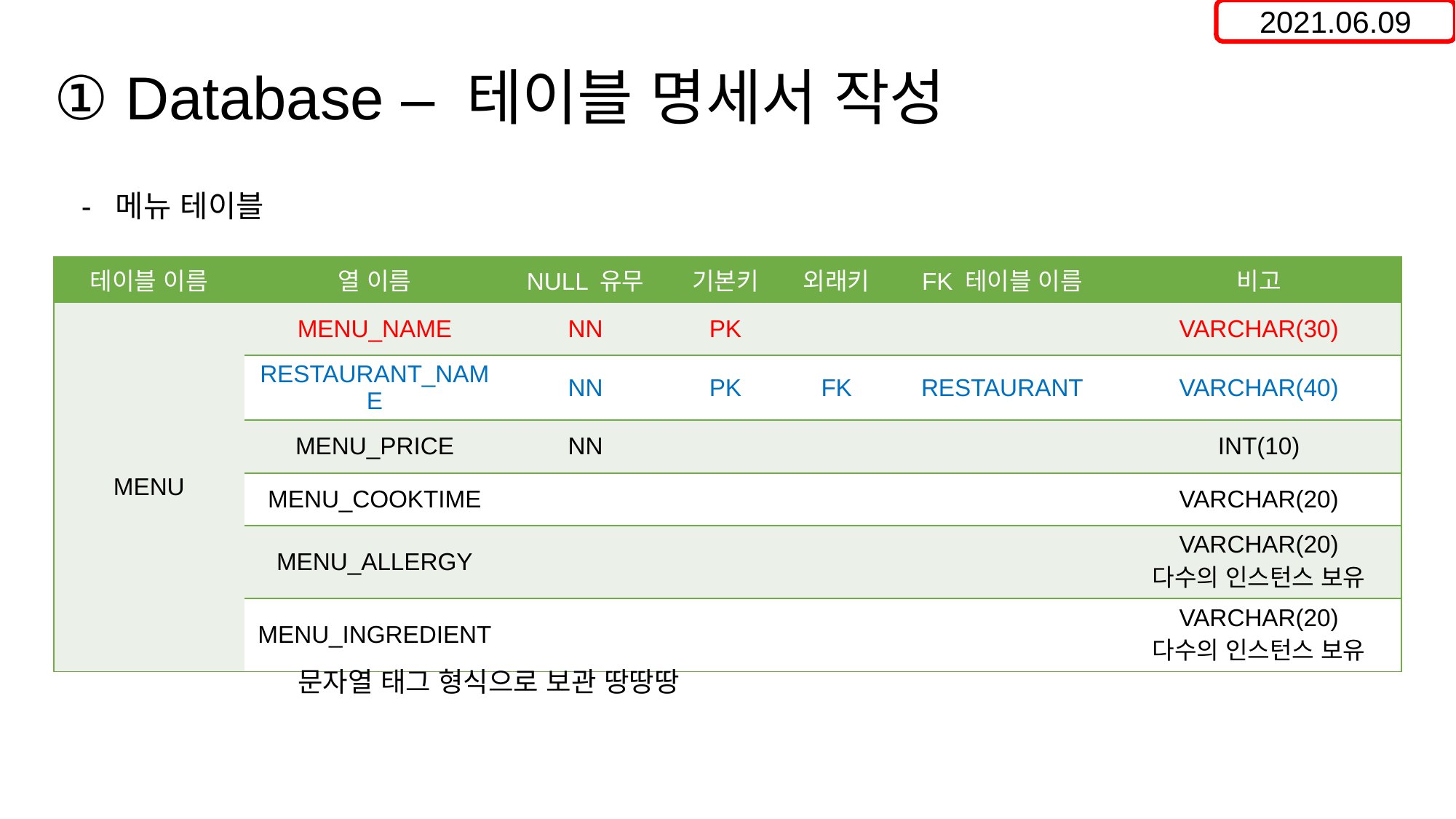

2021.06.09
① Database – 테이블 명세서 작성

 -  메뉴 테이블
| 테이블 이름 | 열 이름 | NULL 유무 | 기본키 | 외래키 | FK 테이블 이름 | 비고 |
| --- | --- | --- | --- | --- | --- | --- |
| MENU | MENU\_NAME | NN | PK |  |  | VARCHAR(30) |
|  | RESTAURANT\_NAME | NN | PK | FK | RESTAURANT | VARCHAR(40) |
|  | MENU\_PRICE | NN |  |  |  | INT(10) |
|  | MENU\_COOKTIME |  |  |  |  | VARCHAR(20) |
|  | MENU\_ALLERGY |  |  |  |  | VARCHAR(20) 다수의 인스턴스 보유 |
|  | MENU\_INGREDIENT |  |  |  |  | VARCHAR(20) 다수의 인스턴스 보유 |
문자열 태그 형식으로 보관 땅땅땅